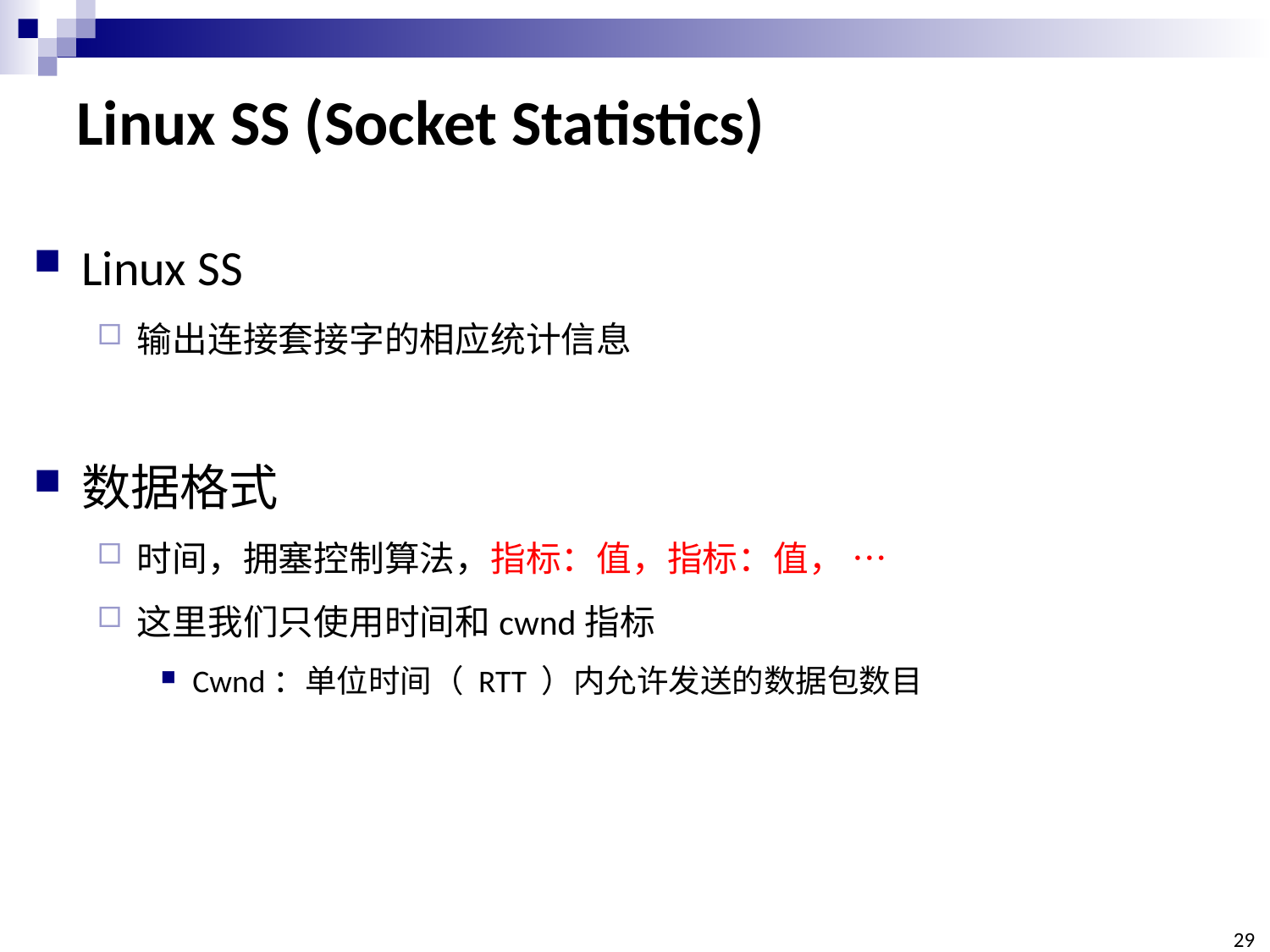

# Linux SS (Socket Statistics)
Linux SS
输出连接套接字的相应统计信息

数据格式
时间，拥塞控制算法，指标：值，指标：值， …
这里我们只使用时间和cwnd指标
Cwnd：单位时间（ RTT ）内允许发送的数据包数目
29